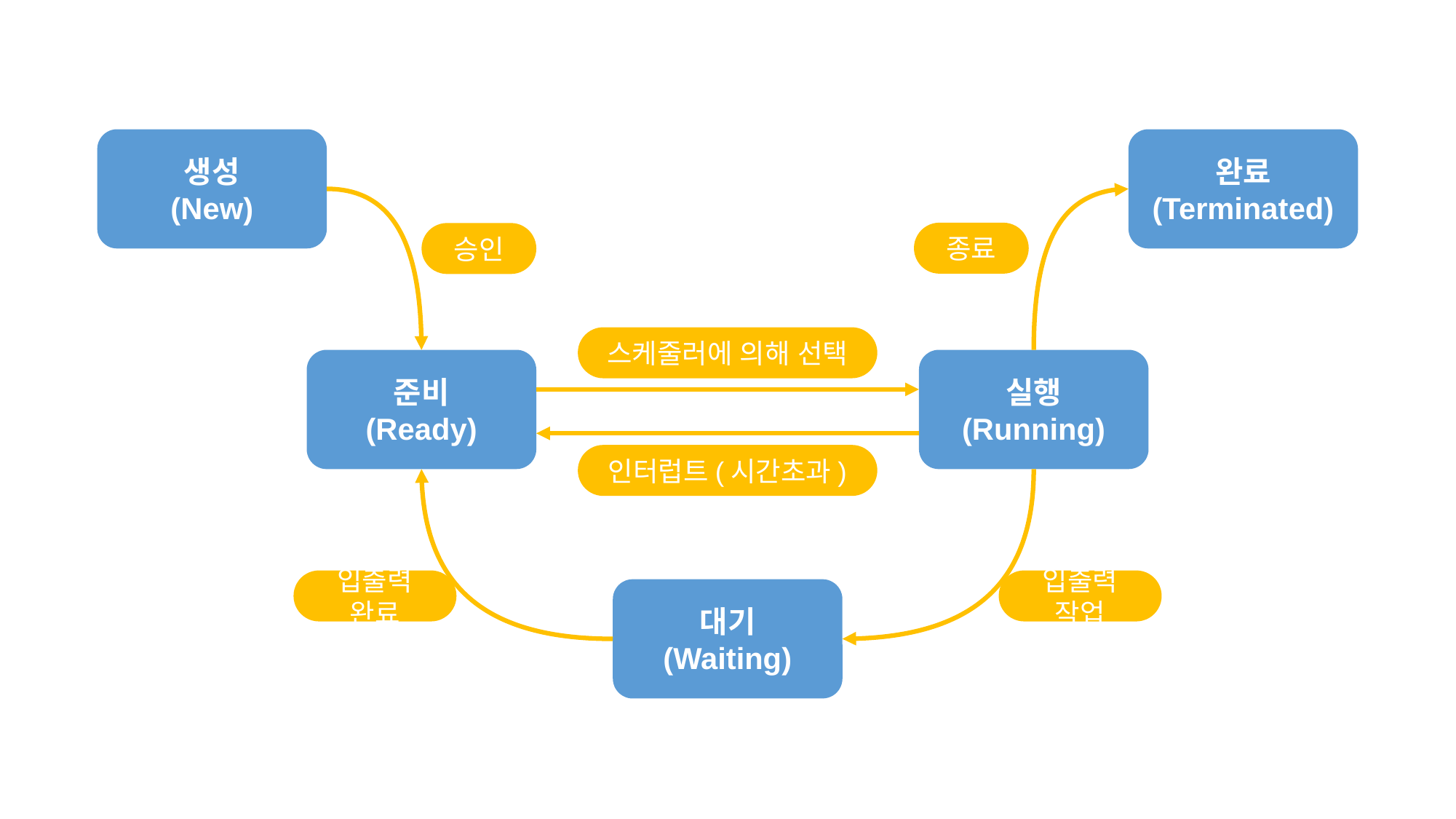

생성
(New)
완료
(Terminated)
종료
승인
스케줄러에 의해 선택
준비
(Ready)
실행
(Running)
인터럽트(시간초과)
입출력 완료
입출력 작업
대기
(Waiting)